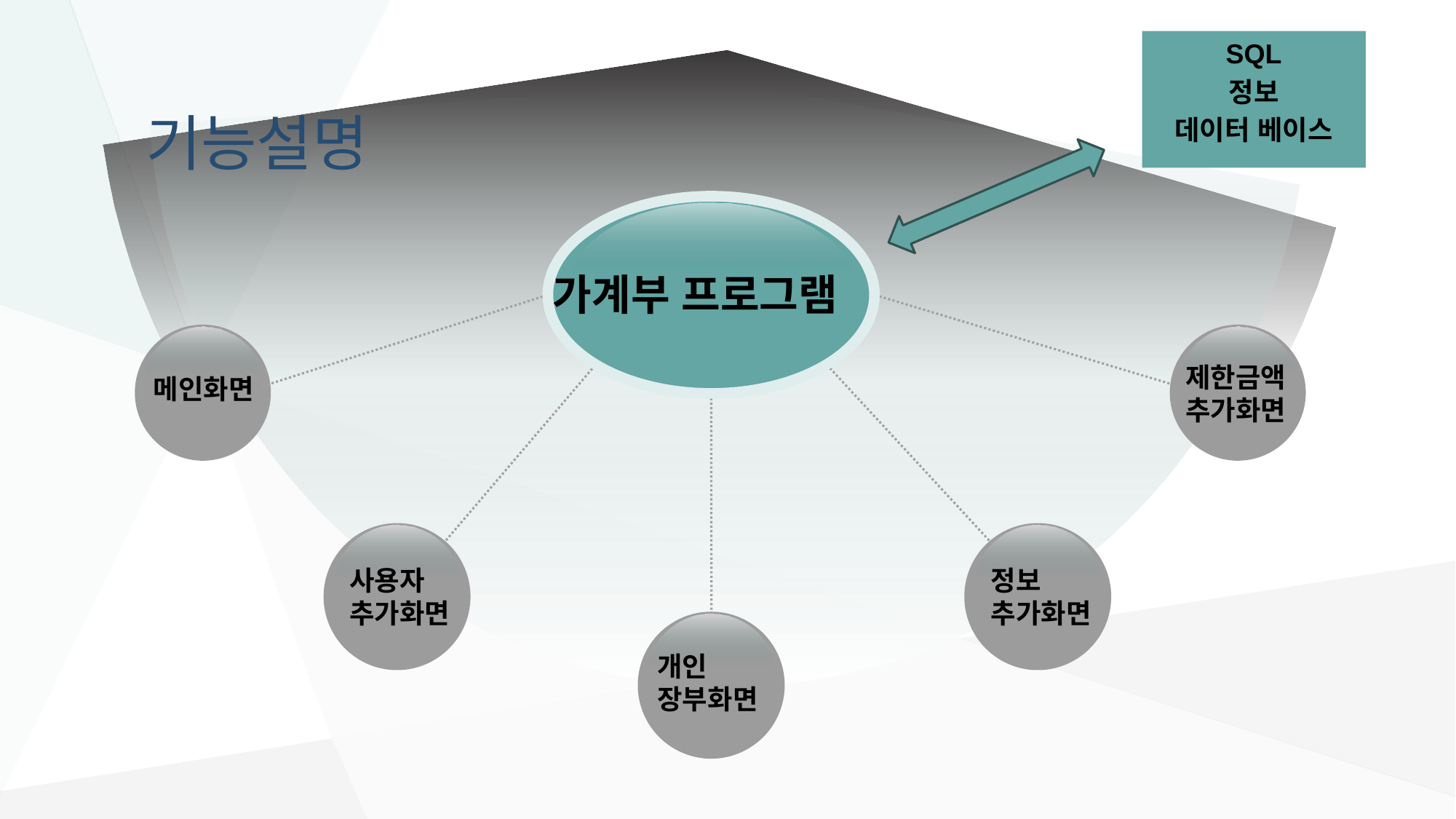

SQL
정보
데이터 베이스
기능설명

가계부 프로그램

제한금액 추가화면
메인화면

사용자
추가화면
정보 추가화면

개인
장부화면